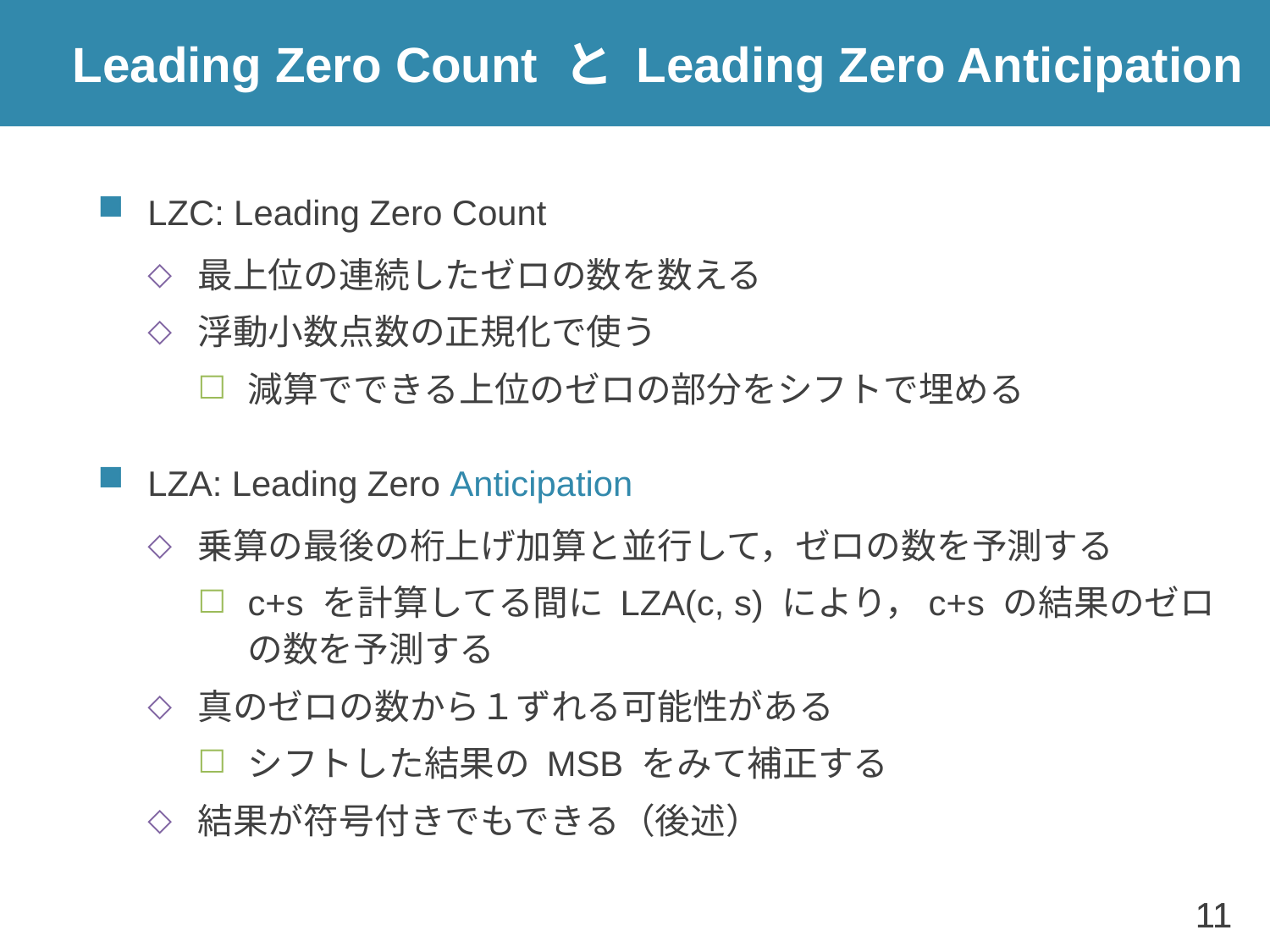

# Leading Zero Count と Leading Zero Anticipation
LZC: Leading Zero Count
最上位の連続したゼロの数を数える
浮動小数点数の正規化で使う
減算でできる上位のゼロの部分をシフトで埋める
LZA: Leading Zero Anticipation
乗算の最後の桁上げ加算と並行して，ゼロの数を予測する
c+s を計算してる間に LZA(c, s) により，c+s の結果のゼロの数を予測する
真のゼロの数から１ずれる可能性がある
シフトした結果の MSB をみて補正する
結果が符号付きでもできる（後述）